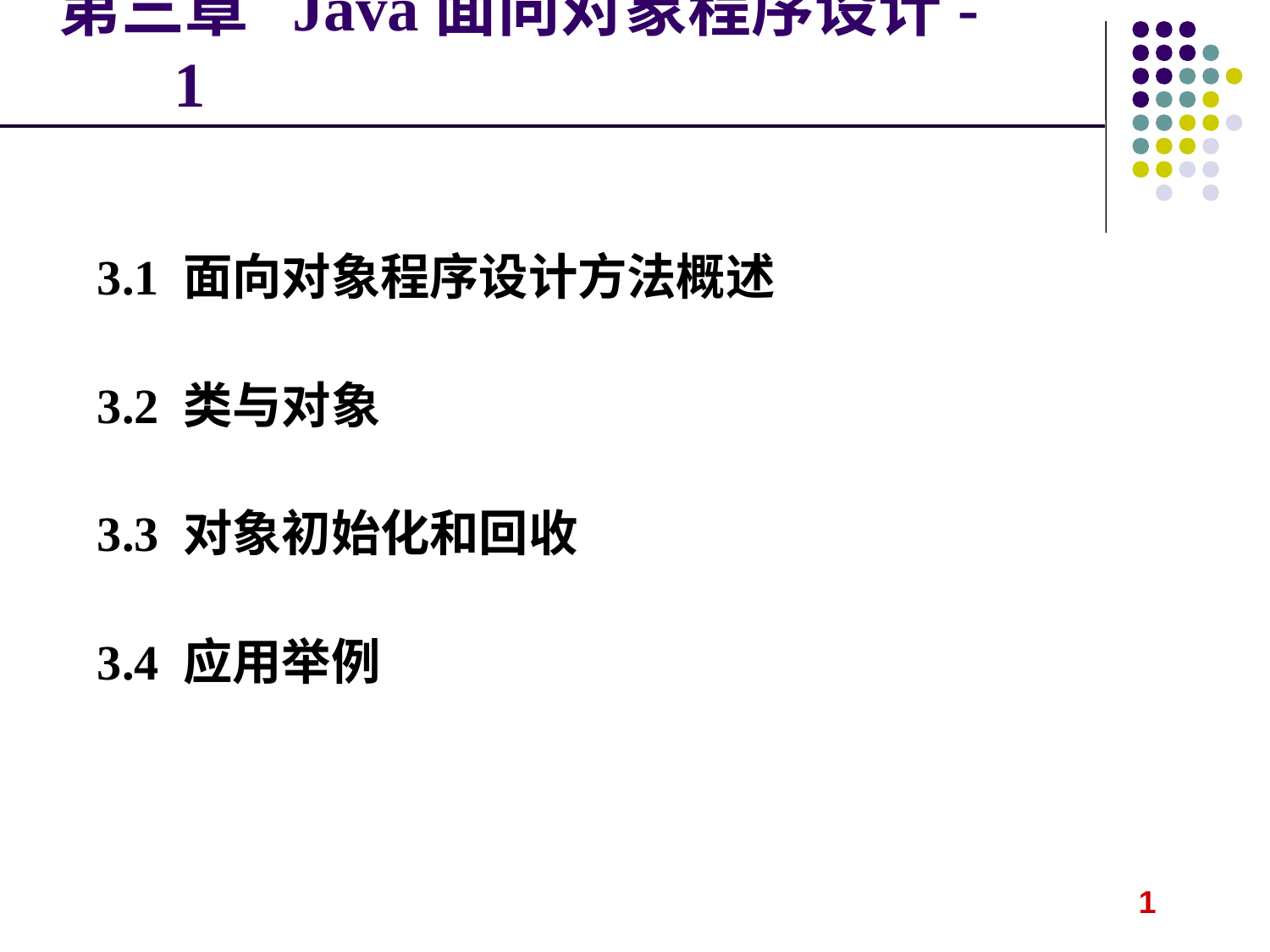

# 第三章  Java面向对象程序设计-1
3.1 面向对象程序设计方法概述
3.2 类与对象
3.3 对象初始化和回收
3.4 应用举例